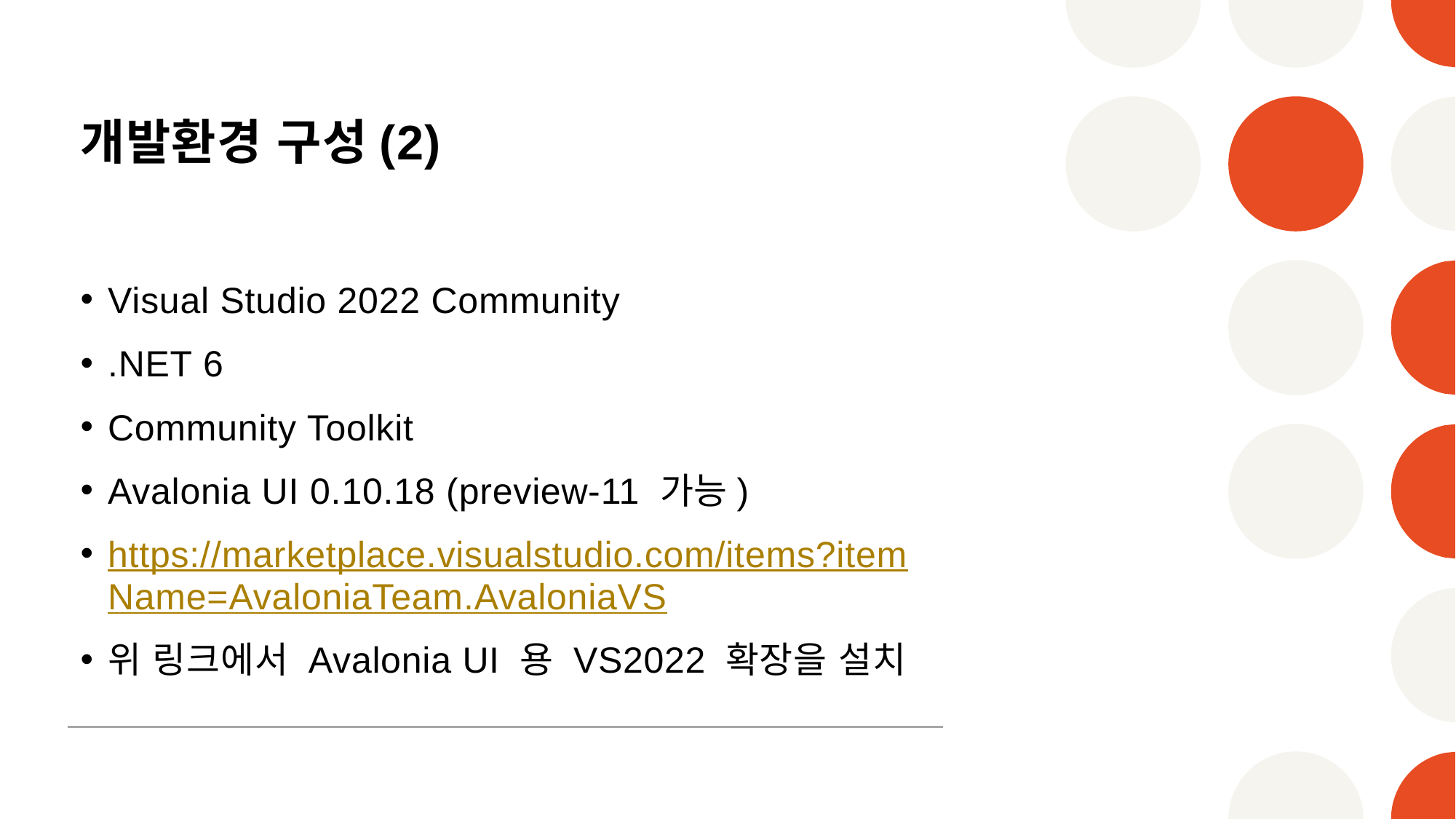

# 개발환경 구성(2)
Visual Studio 2022 Community
.NET 6
Community Toolkit
Avalonia UI 0.10.18 (preview-11 가능)
https://marketplace.visualstudio.com/items?itemName=AvaloniaTeam.AvaloniaVS
위 링크에서 Avalonia UI 용 VS2022 확장을 설치